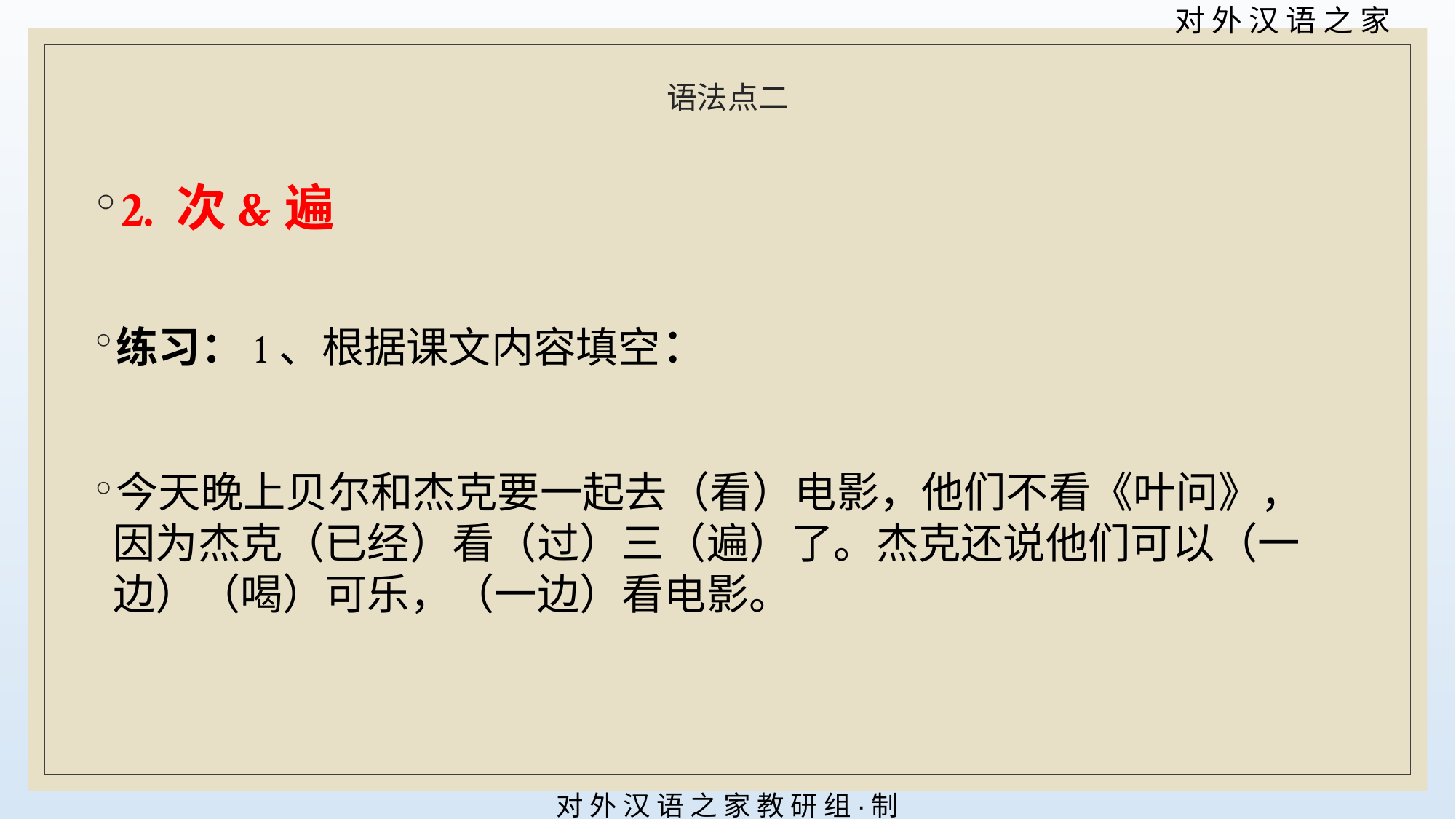

# 语法点二
2. 次&遍

练习：1、根据课文内容填空：

今天晚上贝尔和杰克要一起去（看）电影，他们不看《叶问》，因为杰克（已经）看（过）三（遍）了。杰克还说他们可以（一边）（喝）可乐，（一边）看电影。